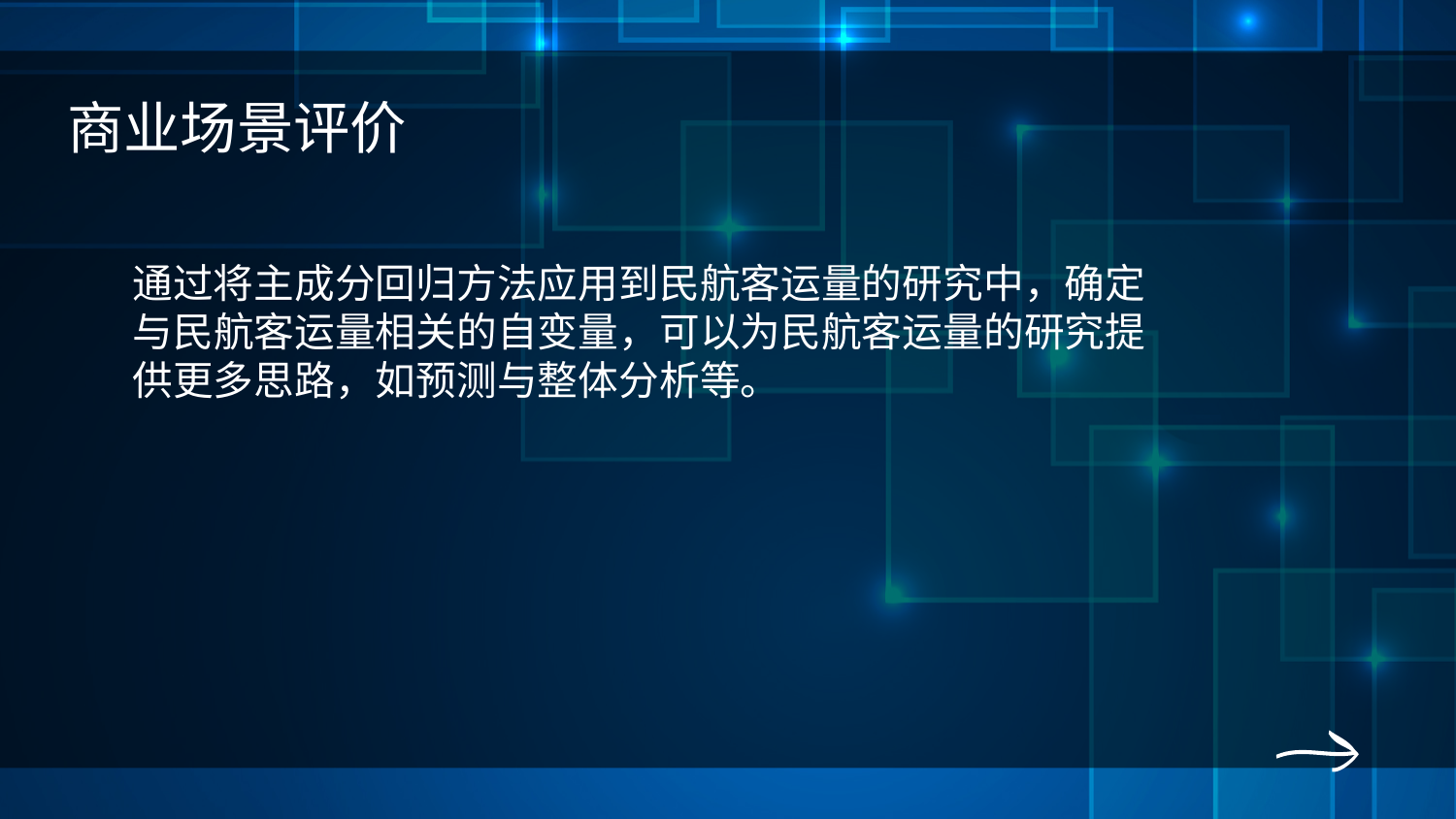

商业场景评价
通过将主成分回归方法应用到民航客运量的研究中，确定与民航客运量相关的自变量，可以为民航客运量的研究提供更多思路，如预测与整体分析等。